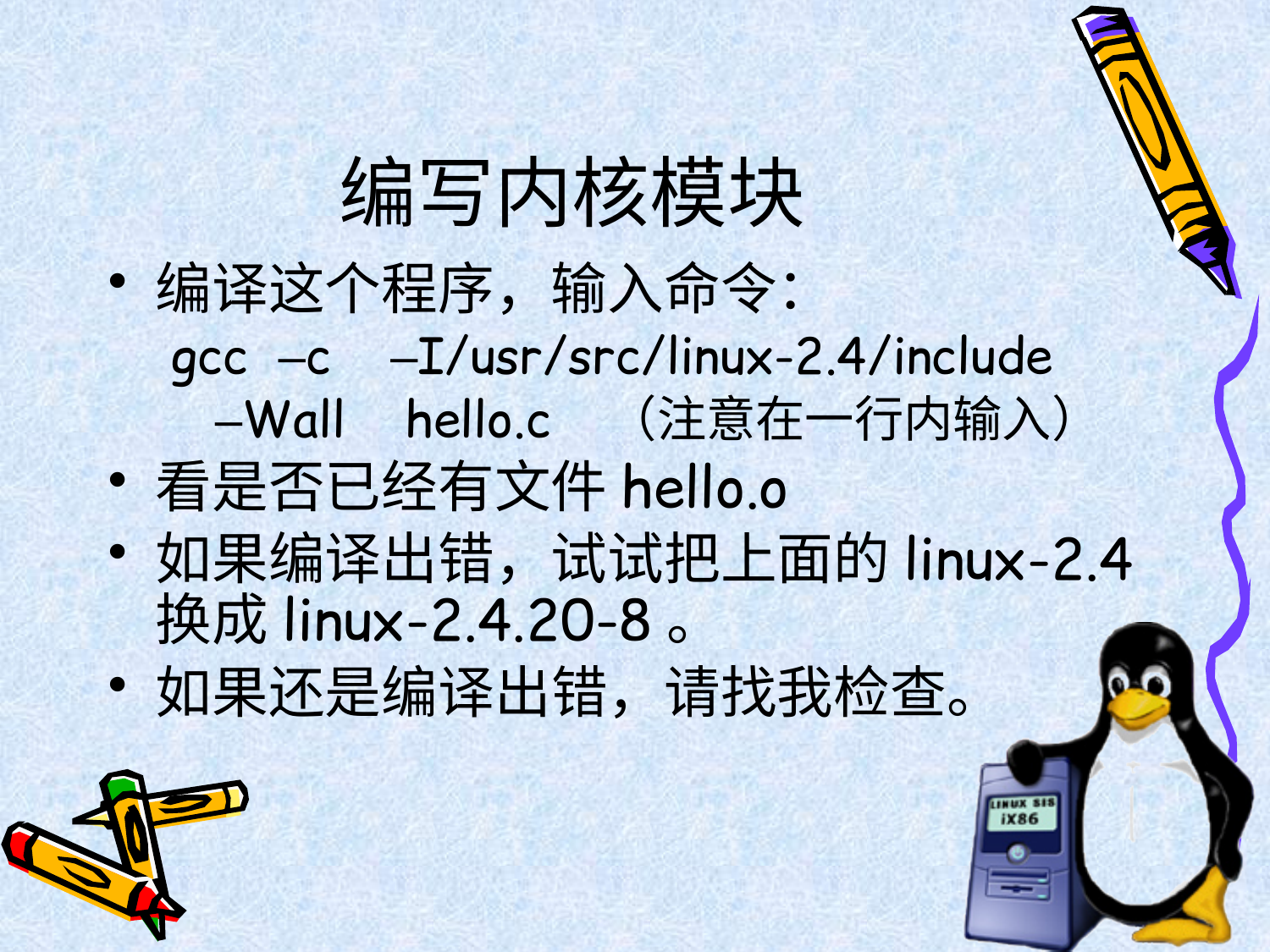

# 编写内核模块
编译这个程序，输入命令：
gcc  –c    –I/usr/src/linux-2.4/include
	    –Wall    hello.c   （注意在一行内输入）
看是否已经有文件hello.o
如果编译出错，试试把上面的linux-2.4换成linux-2.4.20-8。
如果还是编译出错，请找我检查。